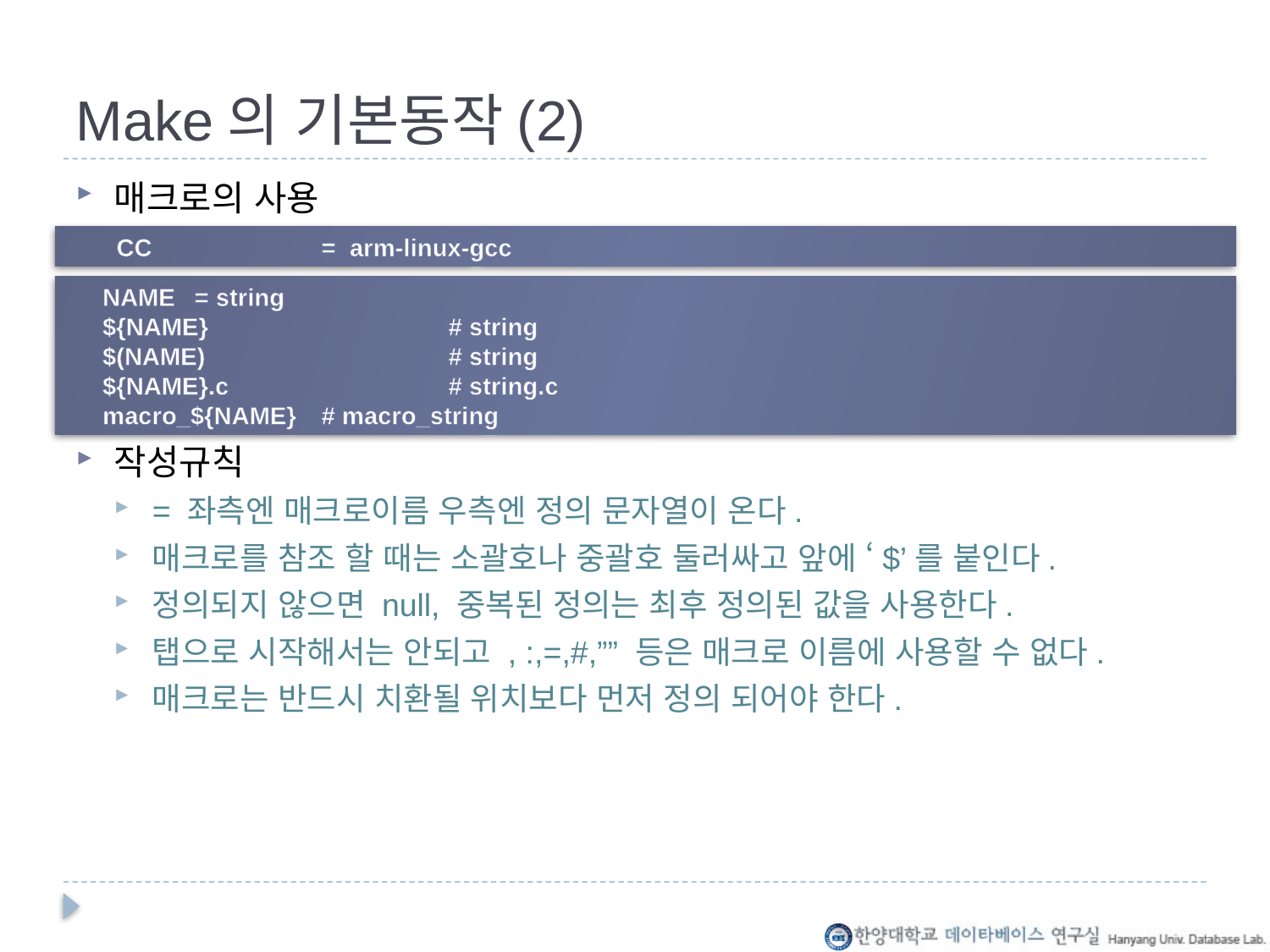

# Make의 기본동작(2)
매크로의 사용

작성규칙
= 좌측엔 매크로이름 우측엔 정의 문자열이 온다.
매크로를 참조 할 때는 소괄호나 중괄호 둘러싸고 앞에 ‘$’를 붙인다.
정의되지 않으면 null, 중복된 정의는 최후 정의된 값을 사용한다.
탭으로 시작해서는 안되고 , :,=,#,”” 등은 매크로 이름에 사용할 수 없다.
매크로는 반드시 치환될 위치보다 먼저 정의 되어야 한다.
       CC		=  arm-linux-gcc
     NAME	= string
     ${NAME}		# string
     $(NAME)		# string
     ${NAME}.c		# string.c
     macro_${NAME}	# macro_string